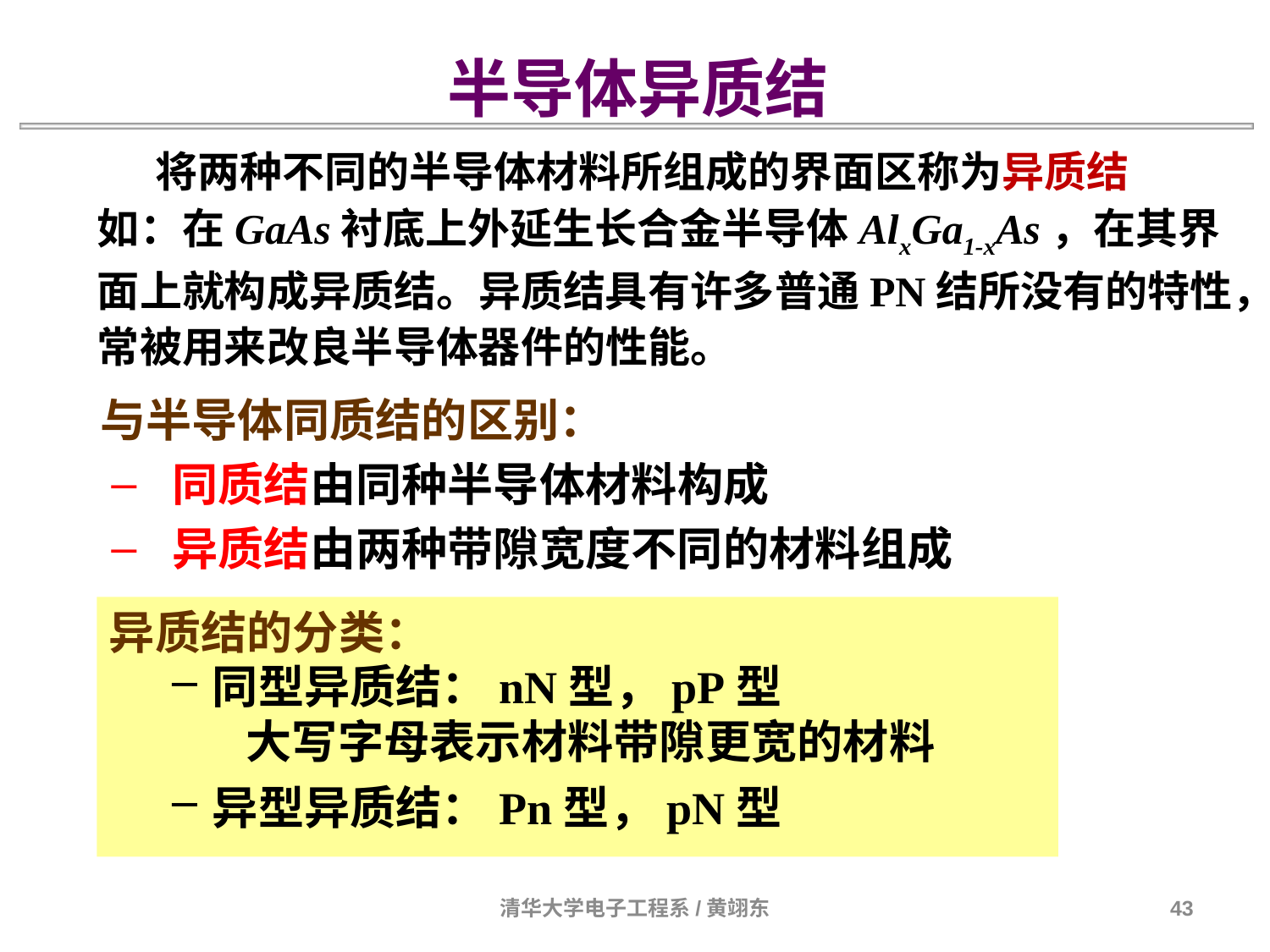

半导体异质结

     将两种不同的半导体材料所组成的界面区称为异质结
如：在GaAs衬底上外延生长合金半导体AlxGa1-xAs，在其界面上就构成异质结。异质结具有许多普通PN结所没有的特性，常被用来改良半导体器件的性能。
    与半导体同质结的区别：
 同质结由同种半导体材料构成
 异质结由两种带隙宽度不同的材料组成
异质结的分类：
同型异质结：nN型，pP型
      大写字母表示材料带隙更宽的材料
异型异质结：Pn型，pN型
清华大学电子工程系/黄翊东
43